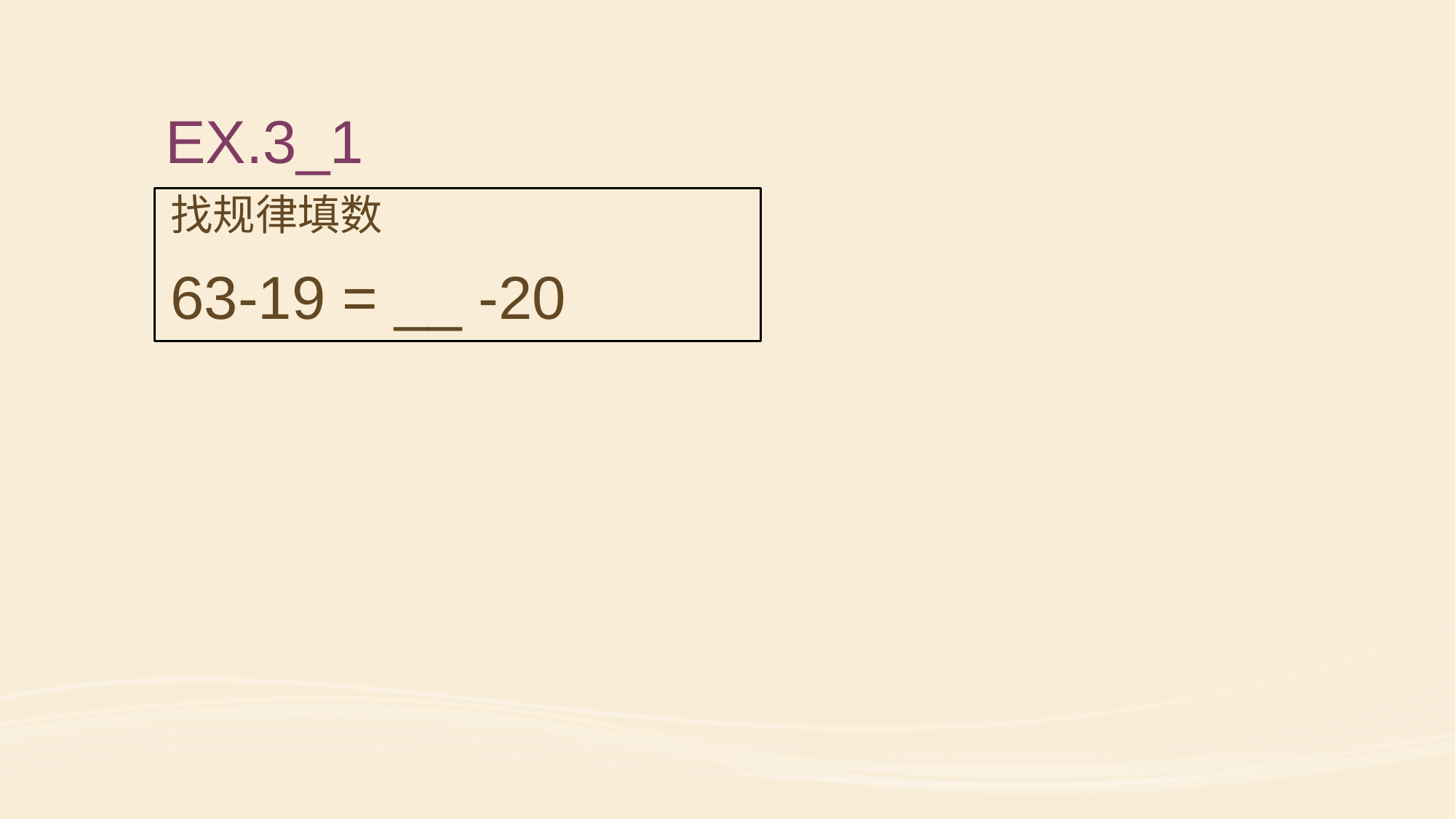

# EX.3_1
找规律填数
63-19 = __ -20